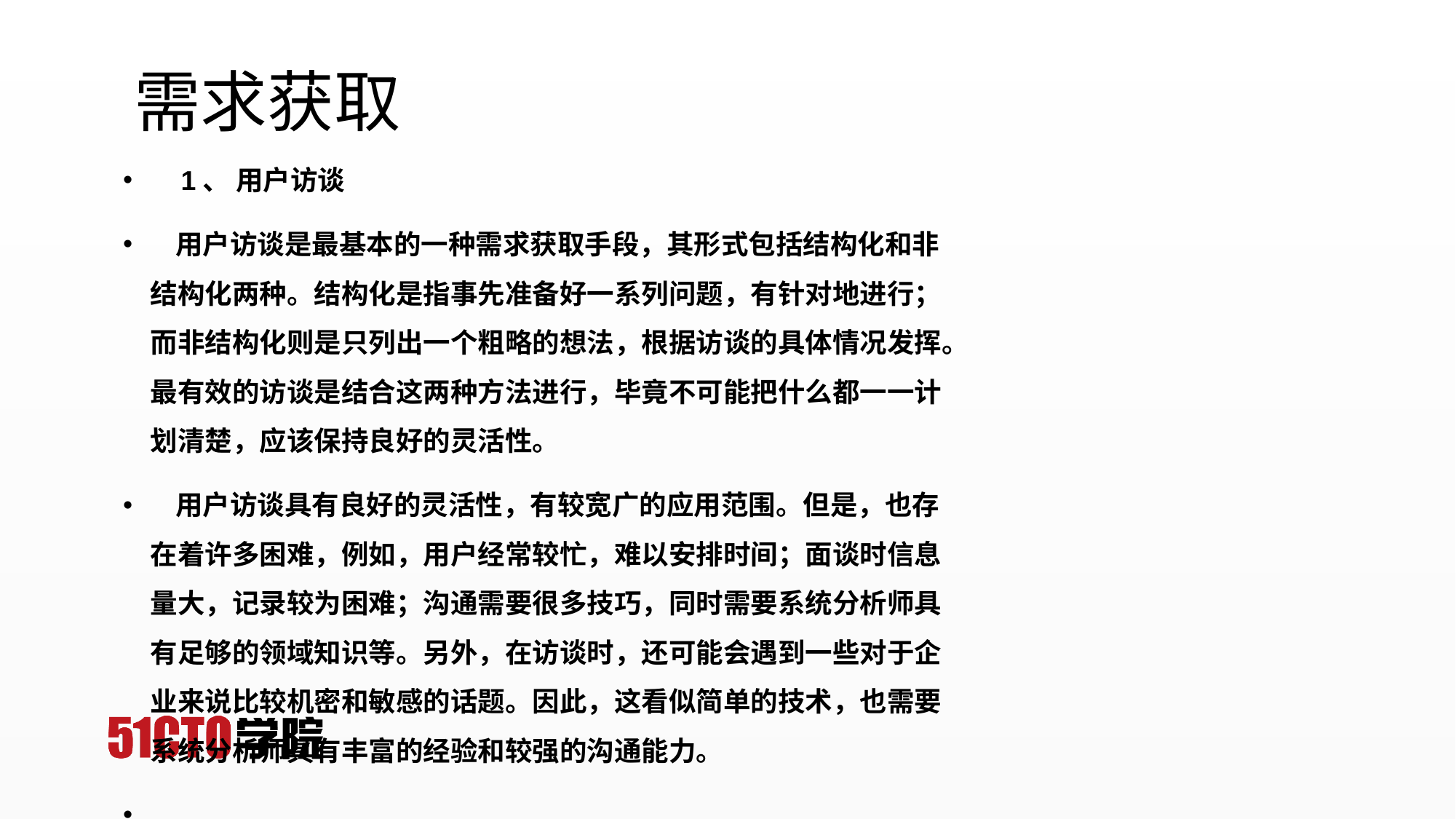

# 需求获取
    1、 用户访谈
   用户访谈是最基本的一种需求获取手段，其形式包括结构化和非结构化两种。结构化是指事先准备好一系列问题，有针对地进行；而非结构化则是只列出一个粗略的想法，根据访谈的具体情况发挥。最有效的访谈是结合这两种方法进行，毕竟不可能把什么都一一计划清楚，应该保持良好的灵活性。
   用户访谈具有良好的灵活性，有较宽广的应用范围。但是，也存在着许多困难，例如，用户经常较忙，难以安排时间；面谈时信息量大，记录较为困难；沟通需要很多技巧，同时需要系统分析师具有足够的领域知识等。另外，在访谈时，还可能会遇到一些对于企业来说比较机密和敏感的话题。因此，这看似简单的技术，也需要系统分析师具有丰富的经验和较强的沟通能力。